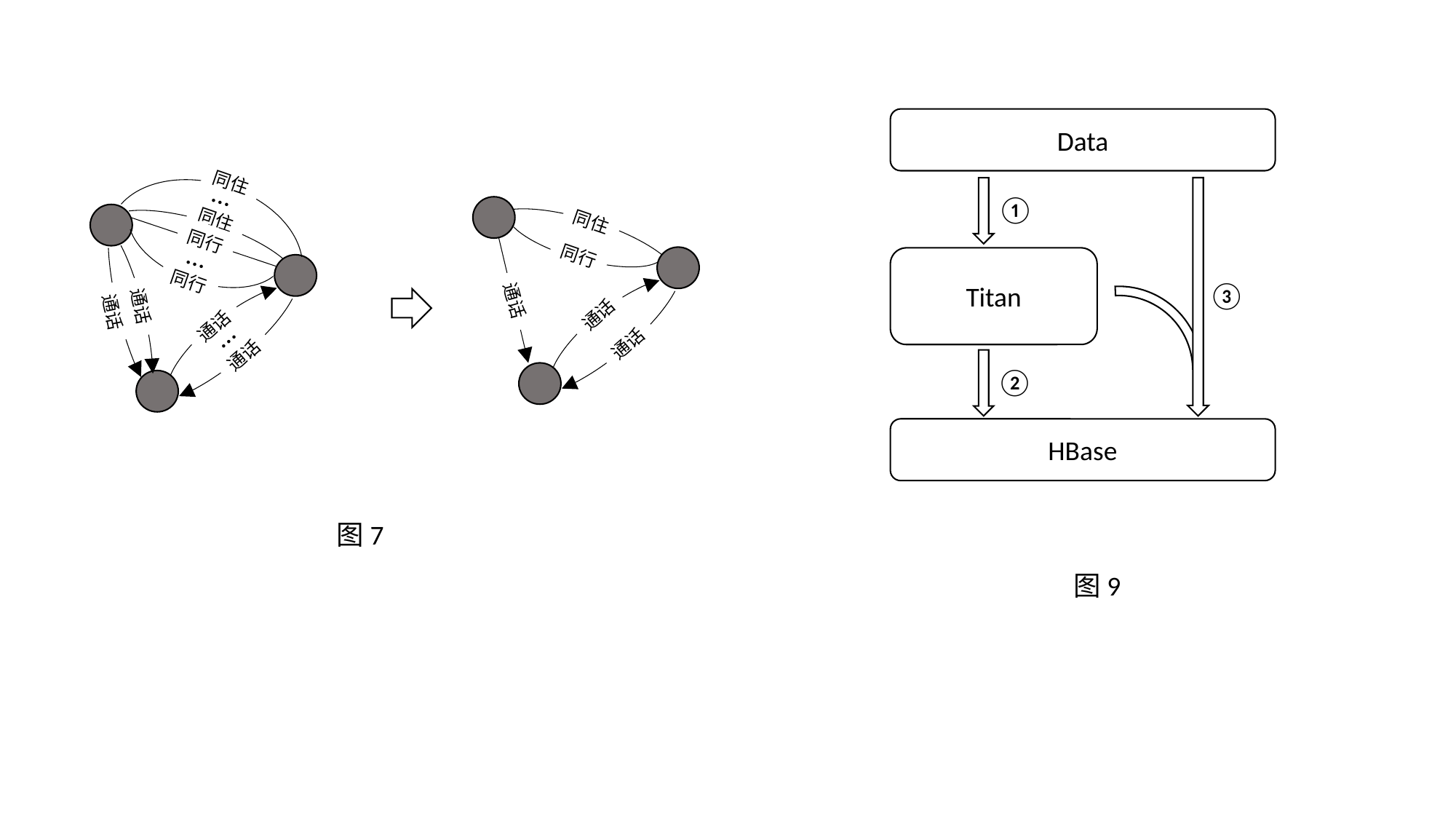

Data
同住
…

同住

同住

同行
…
同行

同行

通话

通话

通话
通话

通话
…

通话
通话

①
Titan
③

②
HBase
图7
图9